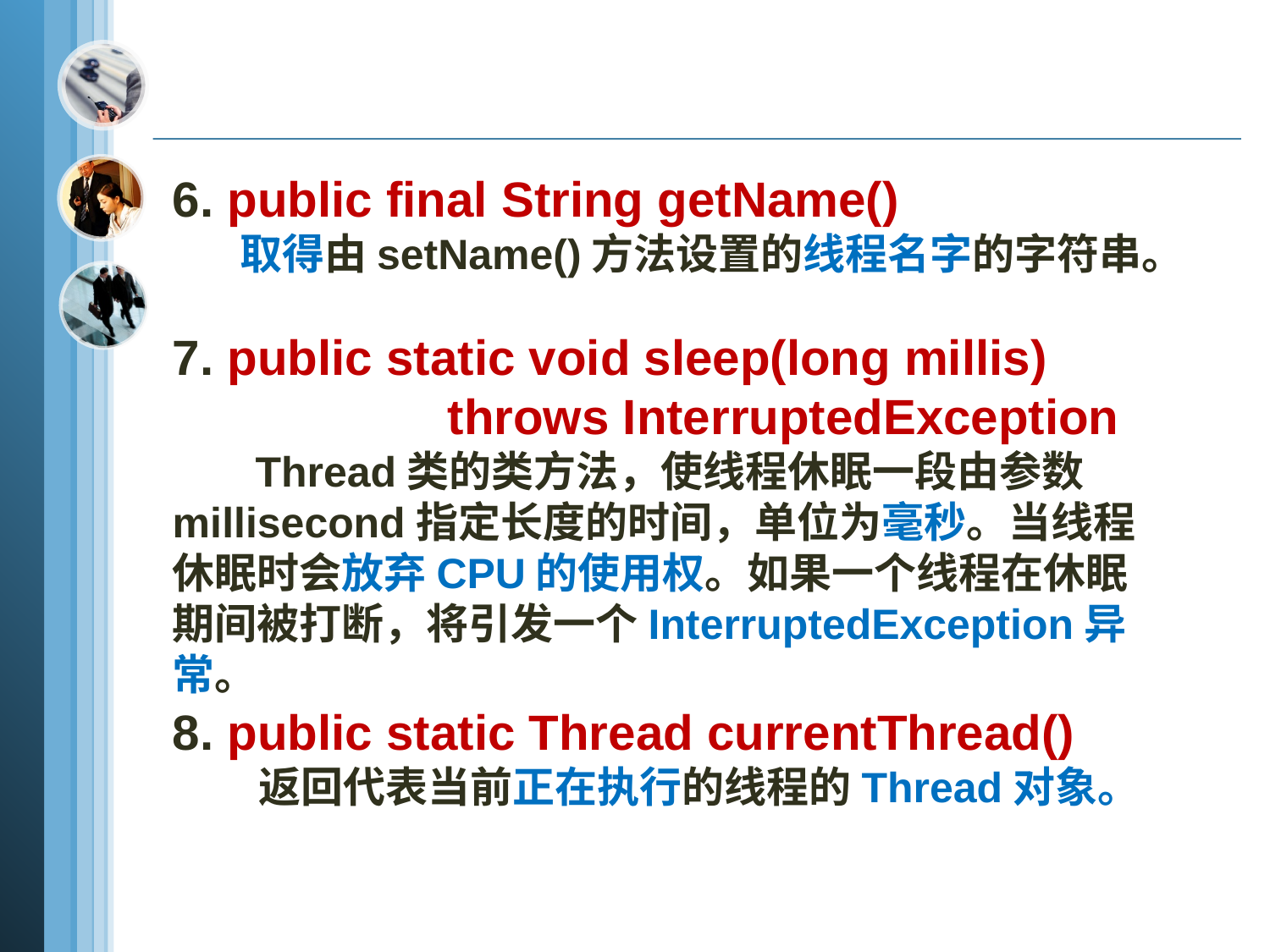

6. public final String getName()
      取得由setName()方法设置的线程名字的字符串。
7. public static void sleep(long millis)
                    throws InterruptedException
       Thread类的类方法，使线程休眠一段由参数millisecond指定长度的时间，单位为毫秒。当线程休眠时会放弃CPU的使用权。如果一个线程在休眠期间被打断，将引发一个InterruptedException异常。

8. public static Thread currentThread()
        返回代表当前正在执行的线程的Thread对象。